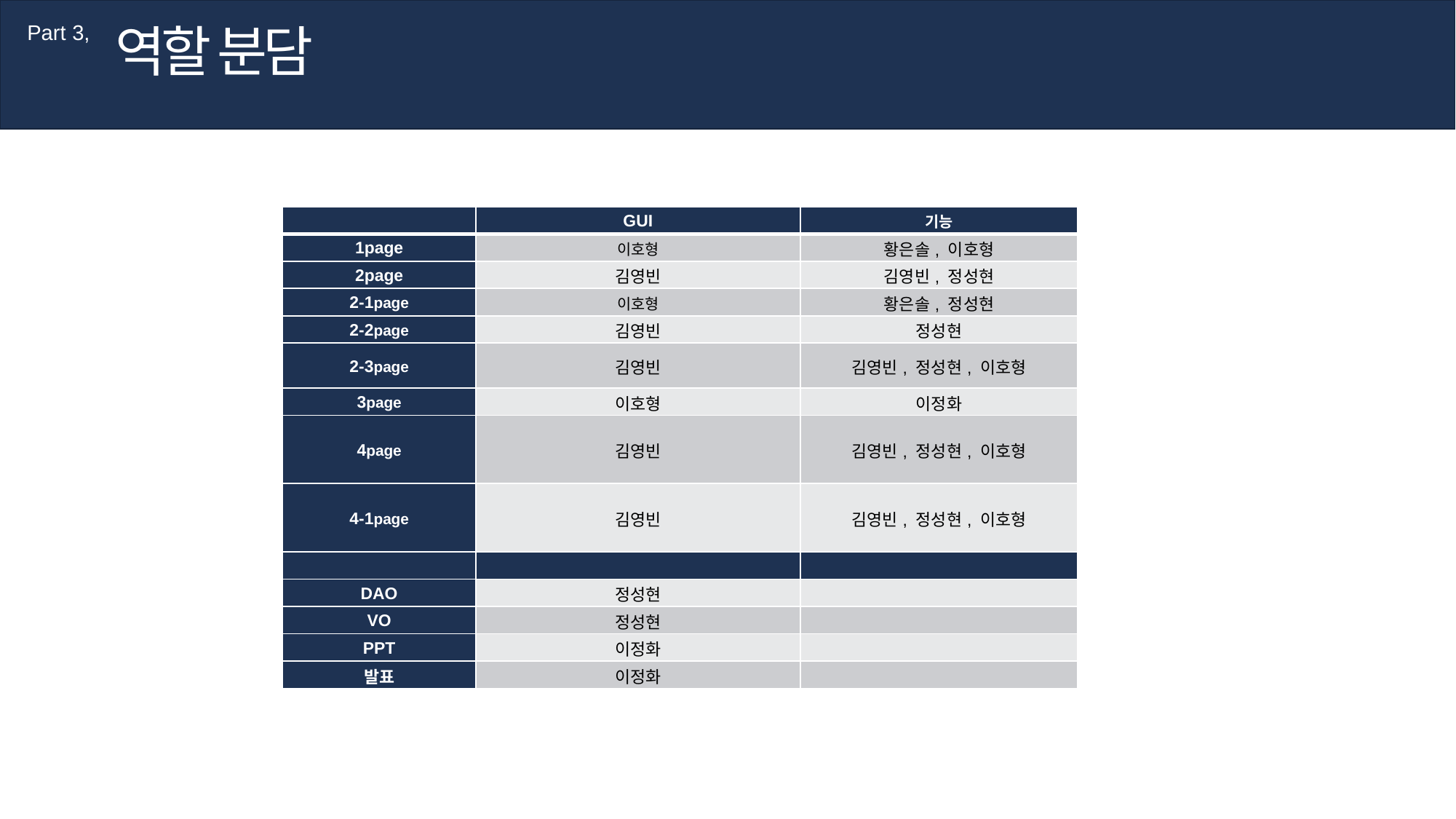

ER 다이어그램
역할 분담
Part 3,
Part 3,
|  | GUI | 기능 |
| --- | --- | --- |
| 1page | 이호형 | 황은솔, 이호형 |
| 2page | 김영빈 | 김영빈, 정성현 |
| 2-1page | 이호형 | 황은솔, 정성현 |
| 2-2page | 김영빈 | 정성현 |
| 2-3page | 김영빈 | 김영빈, 정성현, 이호형 |
| 3page | 이호형 | 이정화 |
| 4page | 김영빈 | 김영빈, 정성현, 이호형 |
| 4-1page | 김영빈 | 김영빈, 정성현, 이호형 |
|  |  |  |
| DAO | 정성현 |  |
| VO | 정성현 |  |
| PPT | 이정화 |  |
| 발표 | 이정화 |  |